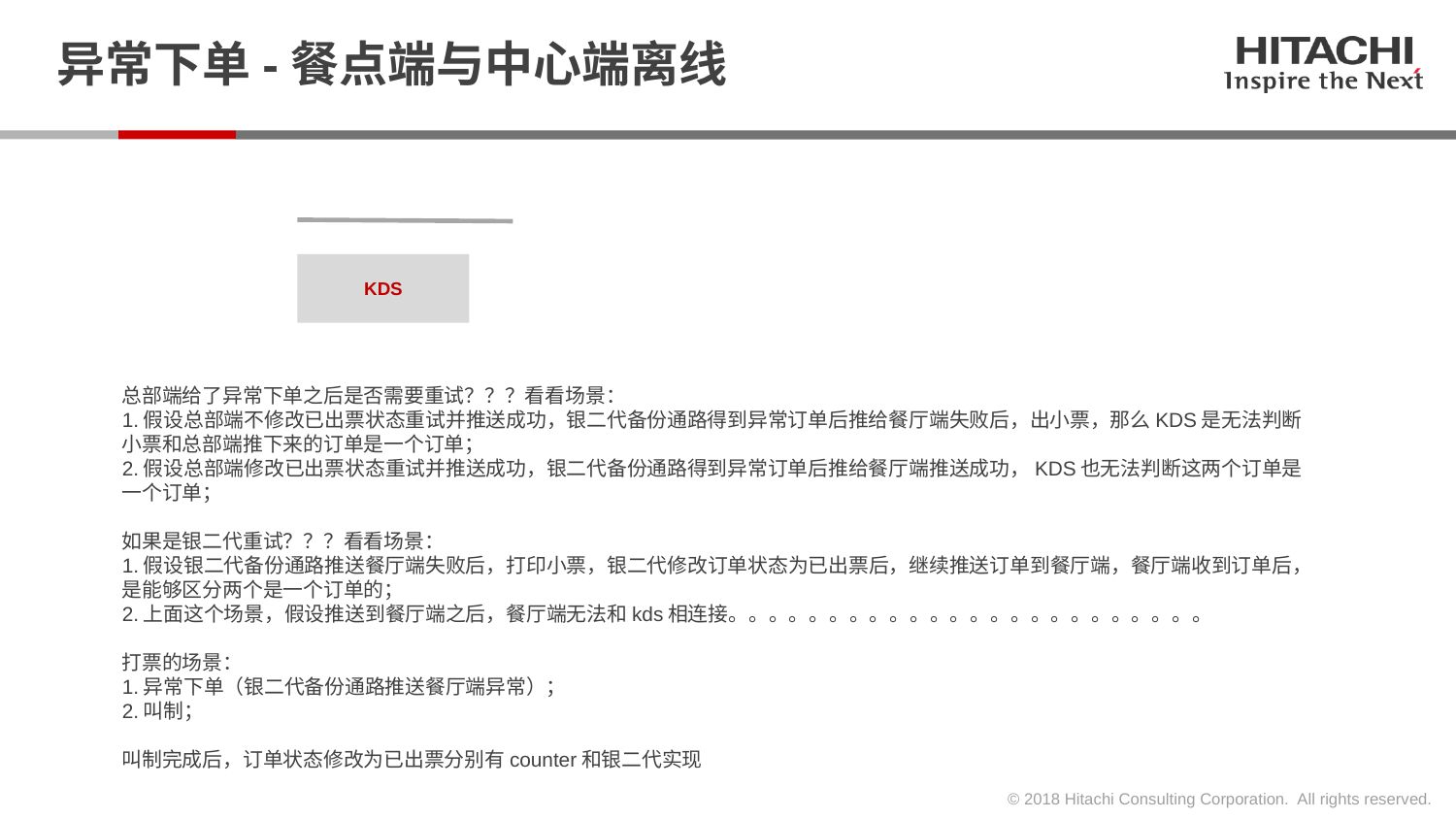

# 异常下单-餐点端与中心端离线
KDS
总部端给了异常下单之后是否需要重试？？？看看场景：
1.假设总部端不修改已出票状态重试并推送成功，银二代备份通路得到异常订单后推给餐厅端失败后，出小票，那么KDS是无法判断小票和总部端推下来的订单是一个订单；
2.假设总部端修改已出票状态重试并推送成功，银二代备份通路得到异常订单后推给餐厅端推送成功，KDS也无法判断这两个订单是一个订单；

如果是银二代重试？？？看看场景：
1.假设银二代备份通路推送餐厅端失败后，打印小票，银二代修改订单状态为已出票后，继续推送订单到餐厅端，餐厅端收到订单后，是能够区分两个是一个订单的；
2.上面这个场景，假设推送到餐厅端之后，餐厅端无法和kds相连接。。。。。。。。。。。。。。。。。。。。。。。。

打票的场景：
1.异常下单（银二代备份通路推送餐厅端异常）；
2.叫制；

叫制完成后，订单状态修改为已出票分别有counter和银二代实现